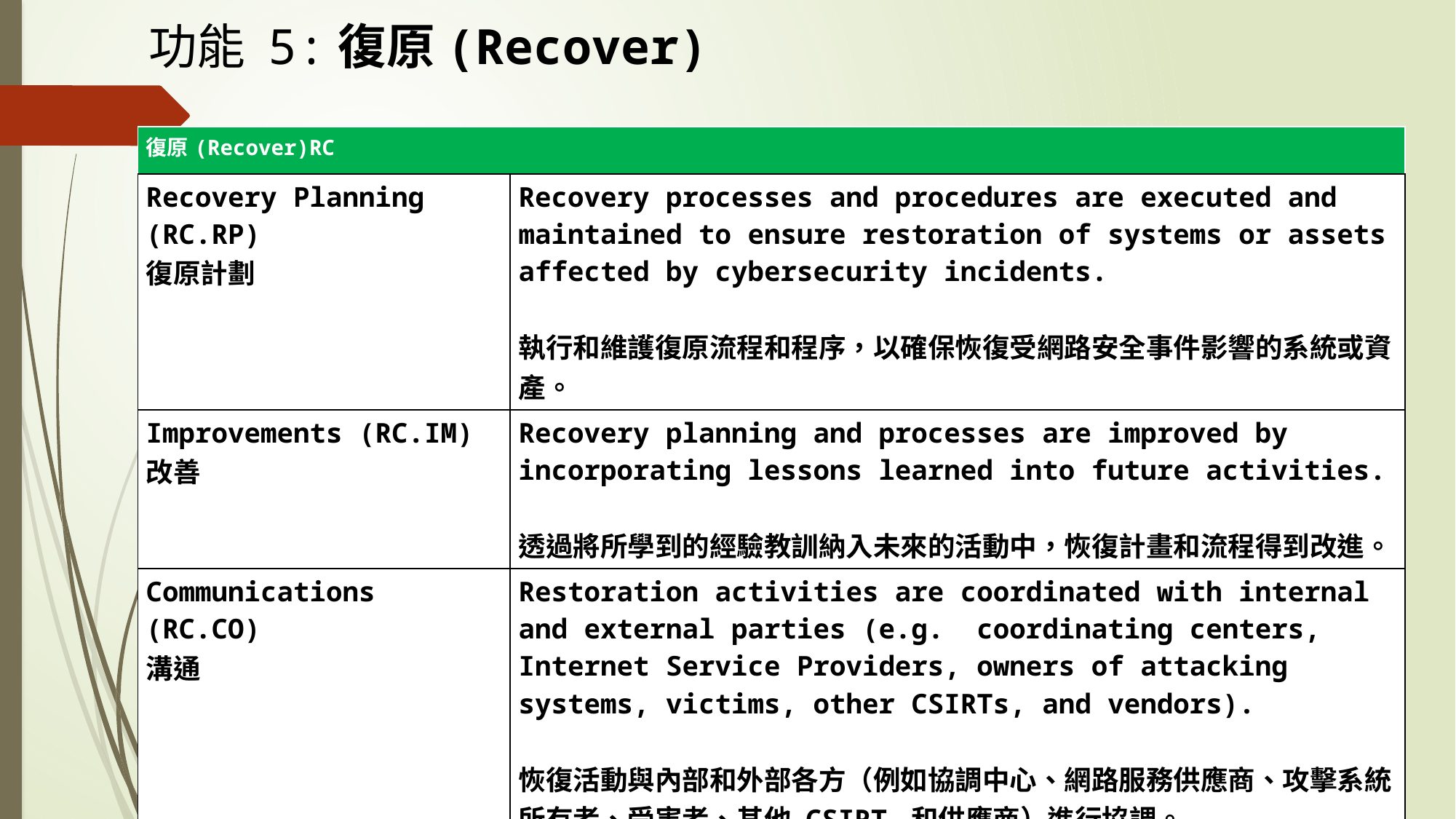

功能 5:復原(Recover)
| 復原(Recover)RC |  |
| --- | --- |
| Recovery Planning (RC.RP) 復原計劃 | Recovery processes and procedures are executed and maintained to ensure restoration of systems or assets affected by cybersecurity incidents. 執行和維護復原流程和程序，以確保恢復受網路安全事件影響的系統或資產。 |
| Improvements (RC.IM) 改善 | Recovery planning and processes are improved by incorporating lessons learned into future activities. 透過將所學到的經驗教訓納入未來的活動中，恢復計畫和流程得到改進。 |
| Communications (RC.CO) 溝通 | Restoration activities are coordinated with internal and external parties (e.g. coordinating centers, Internet Service Providers, owners of attacking systems, victims, other CSIRTs, and vendors). 恢復活動與內部和外部各方（例如協調中心、網路服務供應商、攻擊系統所有者、受害者、其他 CSIRT 和供應商）進行協調。 |